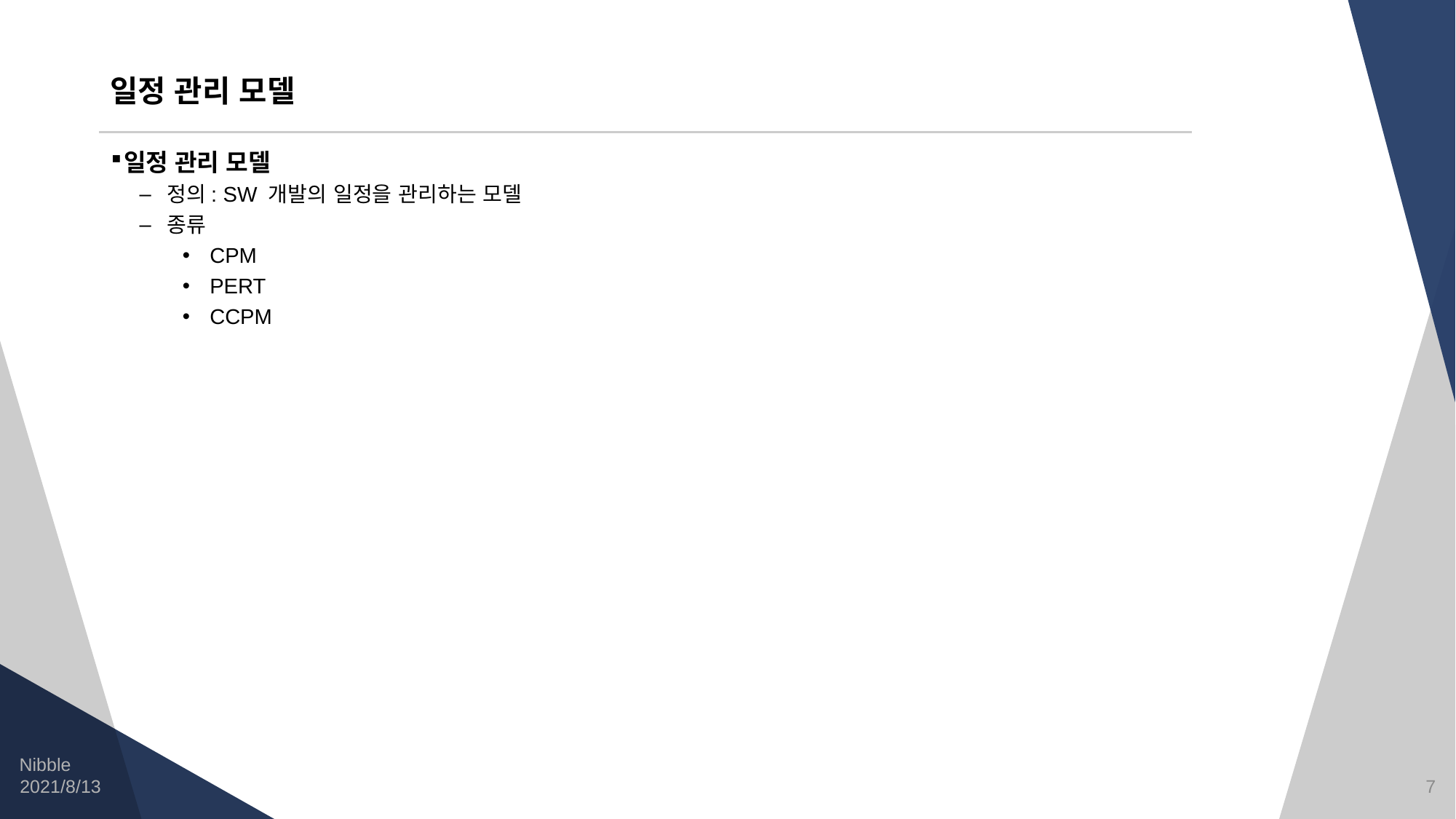

# 일정 관리 모델

일정 관리 모델
정의: SW 개발의 일정을 관리하는 모델
종류
CPM
PERT
CCPM
Nibble
2021/8/13
7